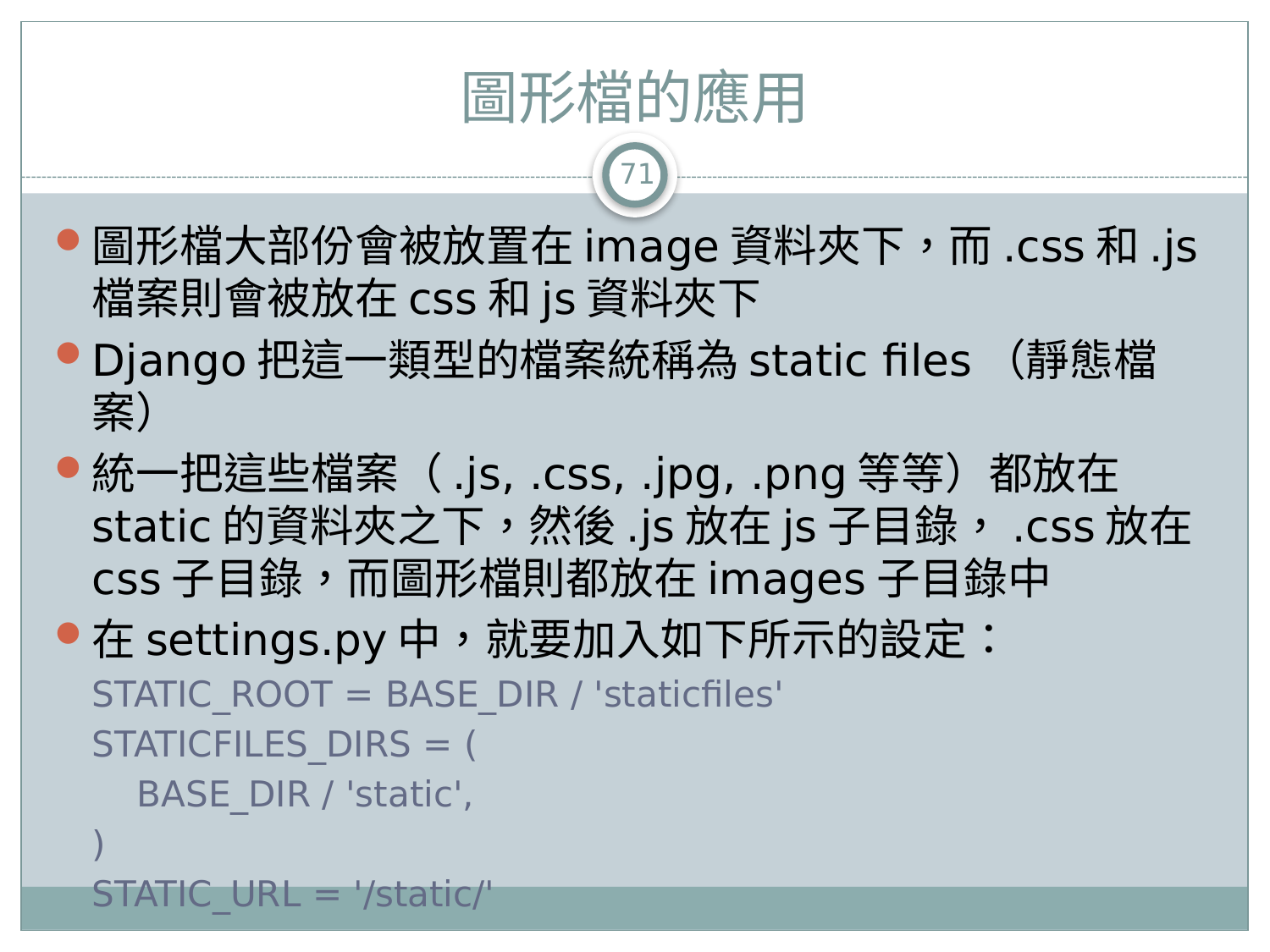

# 圖形檔的應用
71
圖形檔大部份會被放置在image資料夾下，而.css和.js檔案則會被放在css和js資料夾下
Django把這一類型的檔案統稱為static files（靜態檔案）
統一把這些檔案（.js, .css, .jpg, .png等等）都放在static的資料夾之下，然後.js放在js子目錄，.css放在css子目錄，而圖形檔則都放在images子目錄中
在settings.py中，就要加入如下所示的設定：
STATIC_ROOT = BASE_DIR / 'staticfiles'
STATICFILES_DIRS = (
    BASE_DIR / 'static',
)
STATIC_URL = '/static/'